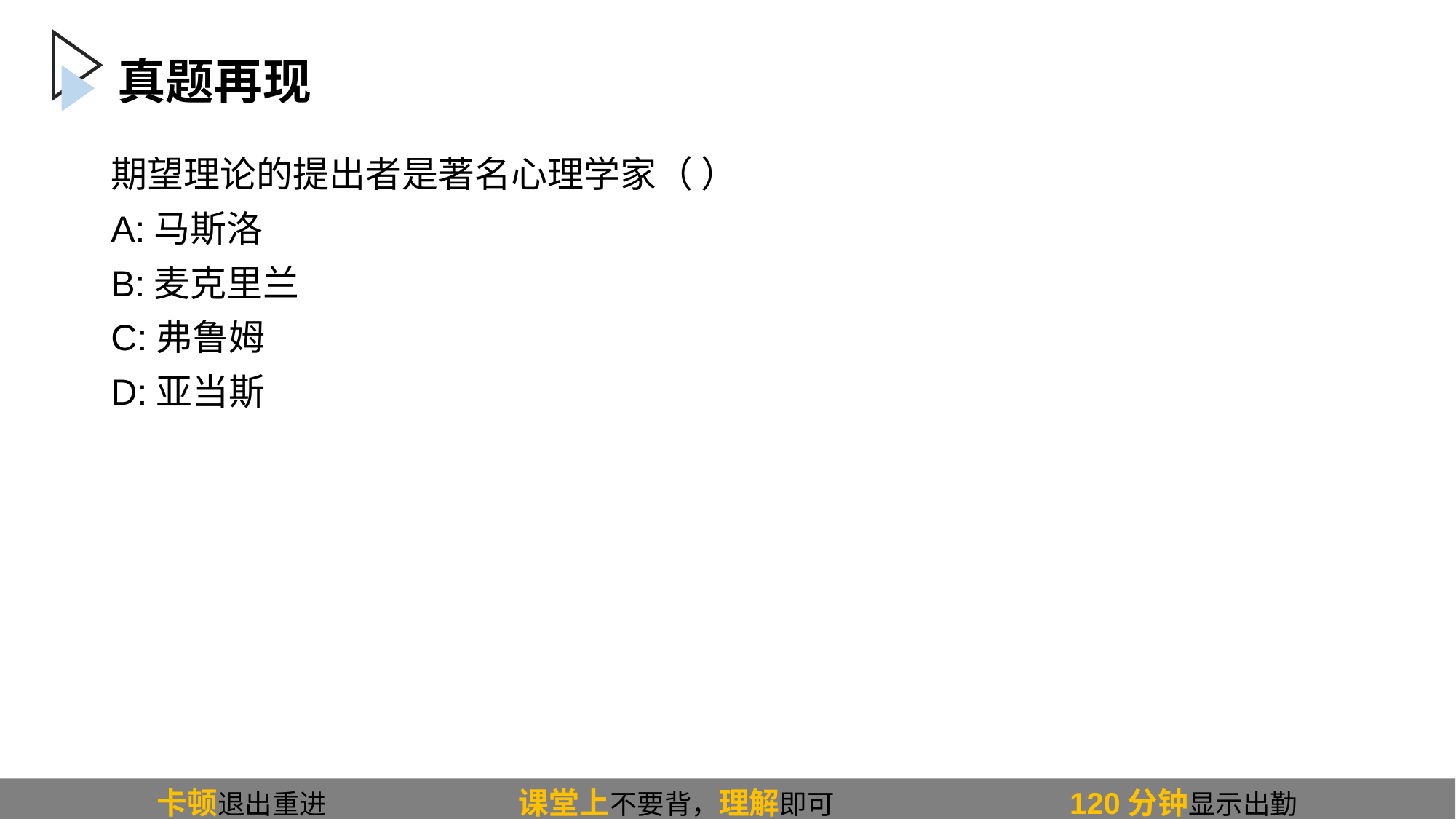

# 真题再现
期望理论的提出者是著名心理学家（ ）
A:马斯洛
B:麦克里兰
C:弗鲁姆
D:亚当斯